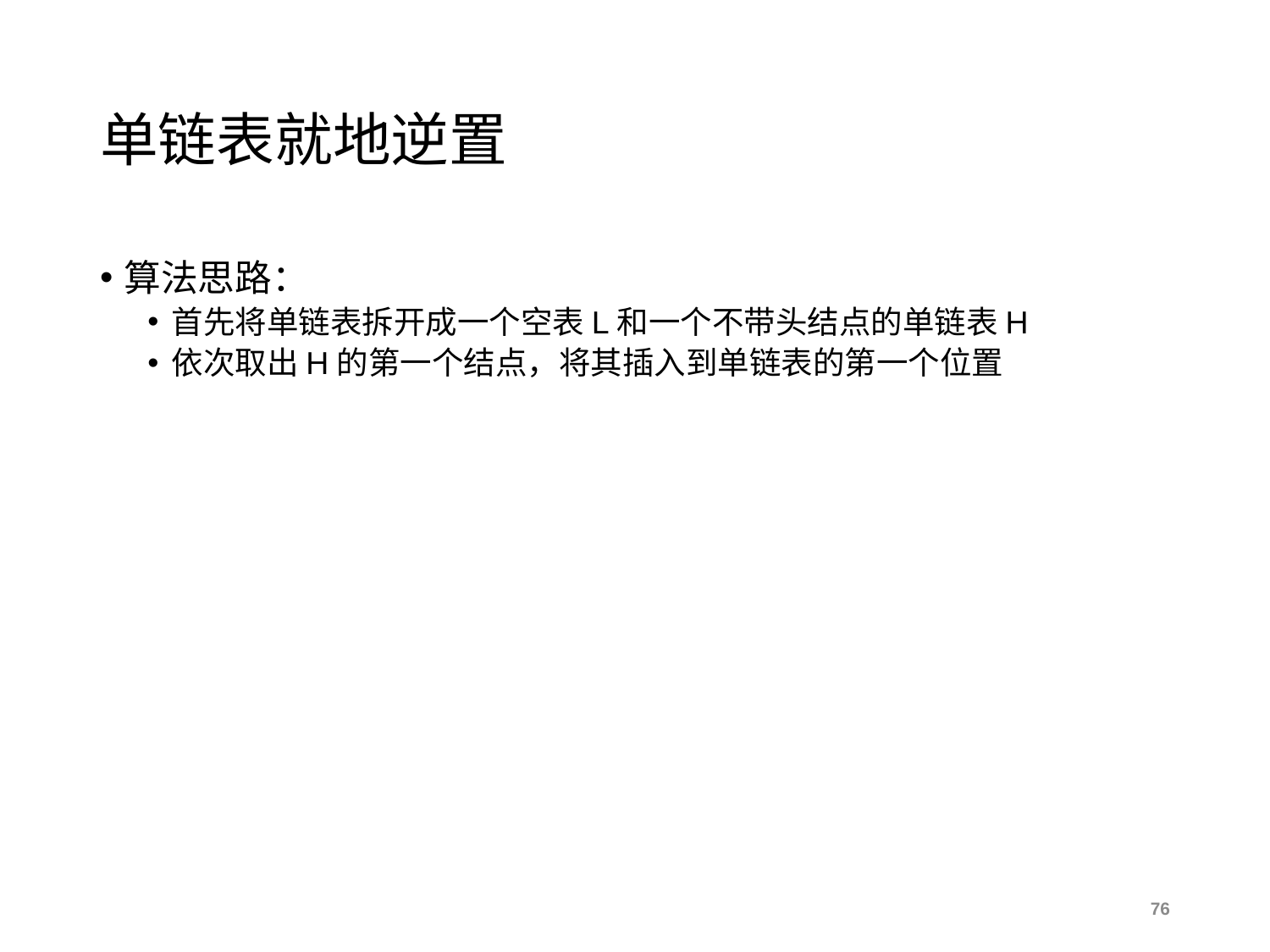

# 单链表就地逆置
算法思路：
首先将单链表拆开成一个空表L和一个不带头结点的单链表H
依次取出H的第一个结点，将其插入到单链表的第一个位置

76